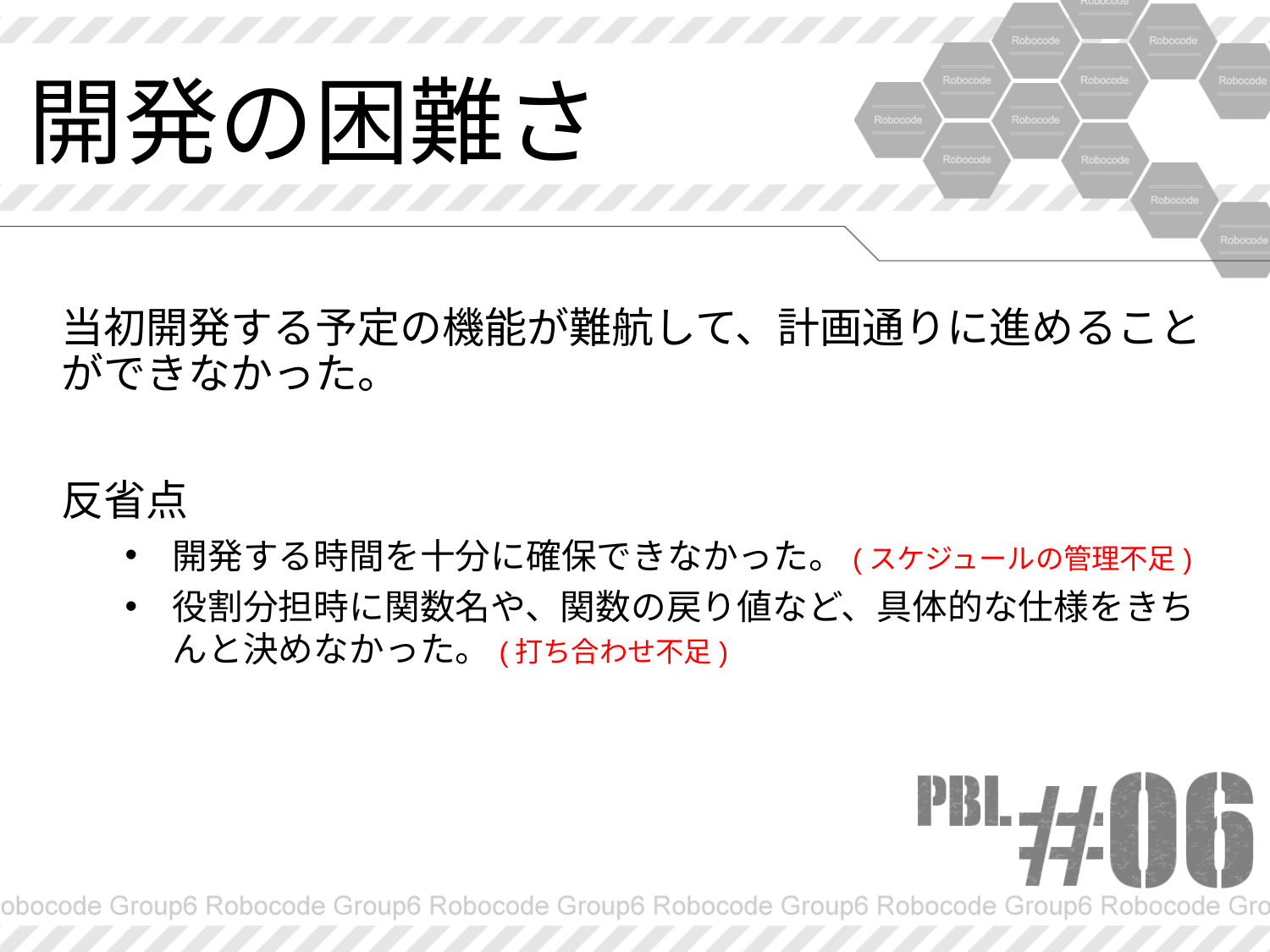

# 開発の困難さ
当初開発する予定の機能が難航して、計画通りに進めることができなかった。

反省点
開発する時間を十分に確保できなかった。(スケジュールの管理不足)
役割分担時に関数名や、関数の戻り値など、具体的な仕様をきちんと決めなかった。(打ち合わせ不足)